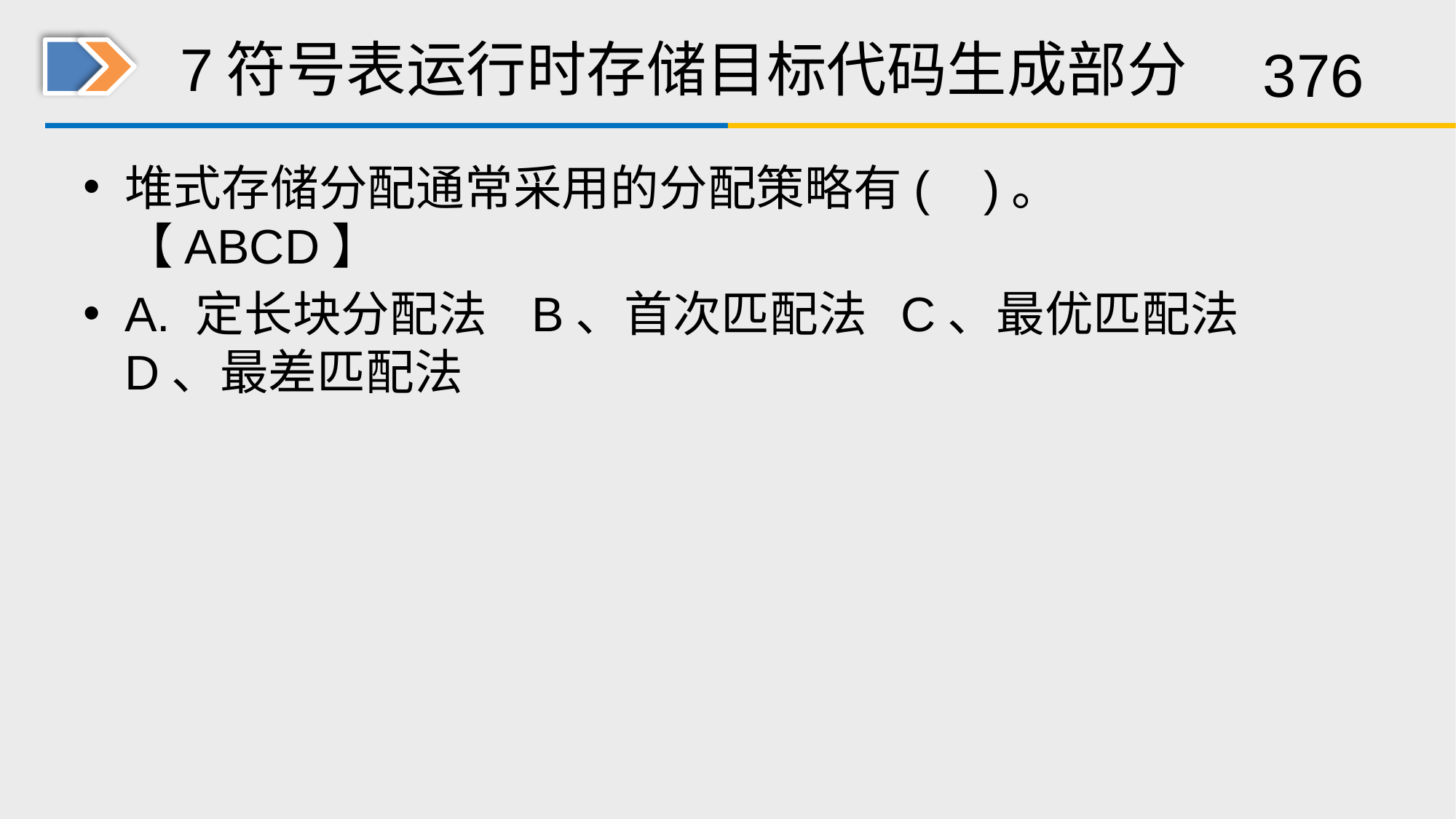

# 7符号表运行时存储目标代码生成部分
376
堆式存储分配通常采用的分配策略有(    )。【ABCD】
A. 定长块分配法   B、首次匹配法  C、最优匹配法   D、最差匹配法